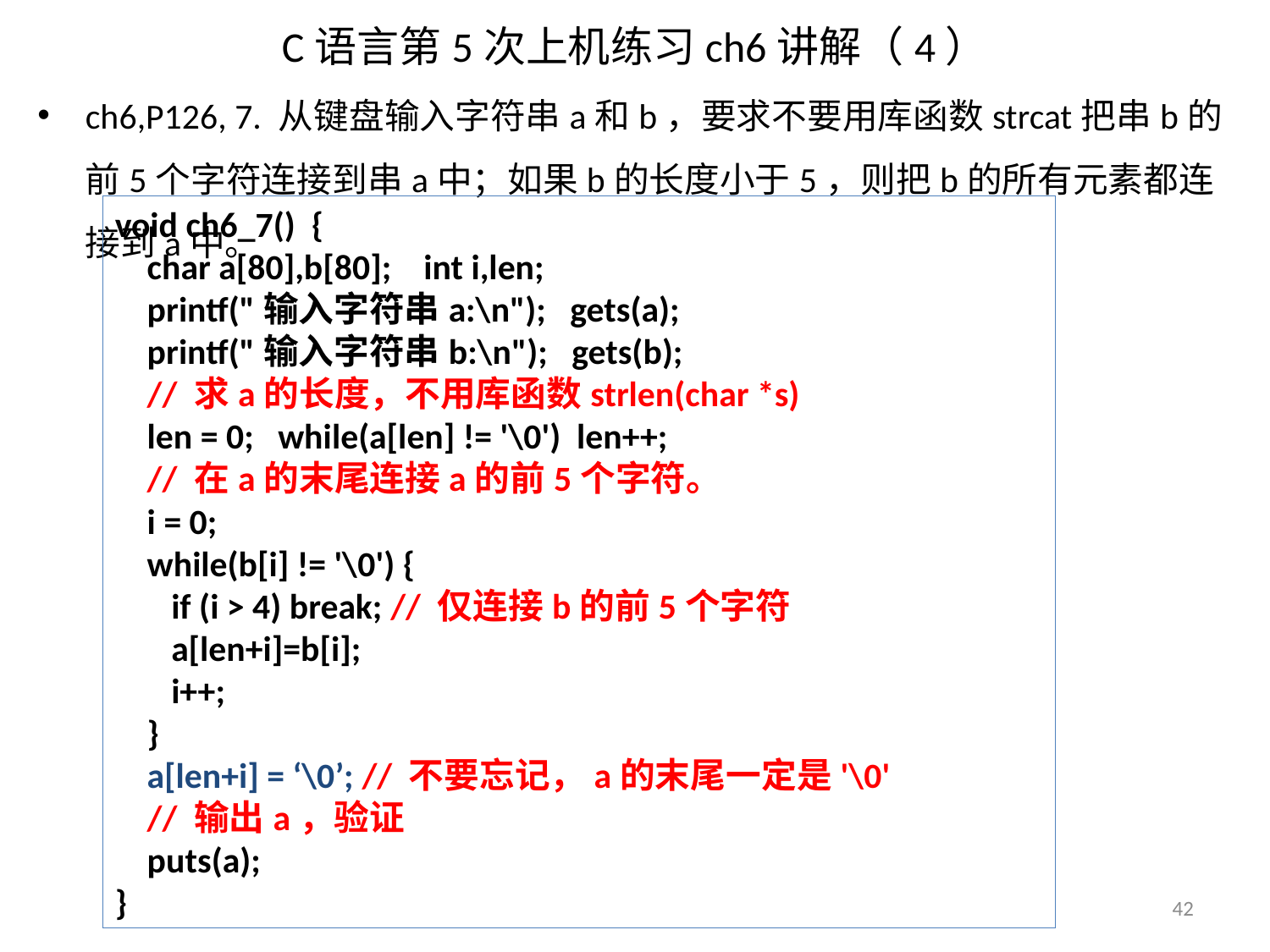

# C语言第5次上机练习ch6讲解（4）
ch6,P126, 7. 从键盘输入字符串a和b，要求不要用库函数strcat把串b的前5个字符连接到串a中；如果b的长度小于5，则把b的所有元素都连接到a中。

void ch6_7()  {
    char a[80],b[80];    int i,len;
    printf("输入字符串a:\n");   gets(a);
    printf("输入字符串b:\n");   gets(b);
    // 求a的长度，不用库函数strlen(char *s)
    len = 0;   while(a[len] != '\0')  len++;
    // 在a的末尾连接a的前5个字符。
    i = 0;
    while(b[i] != '\0') {
       if (i > 4) break; // 仅连接b的前5个字符
       a[len+i]=b[i];
       i++;
    }
    a[len+i] = ‘\0’; // 不要忘记，a的末尾一定是'\0'
    // 输出a，验证
    puts(a);
}
42